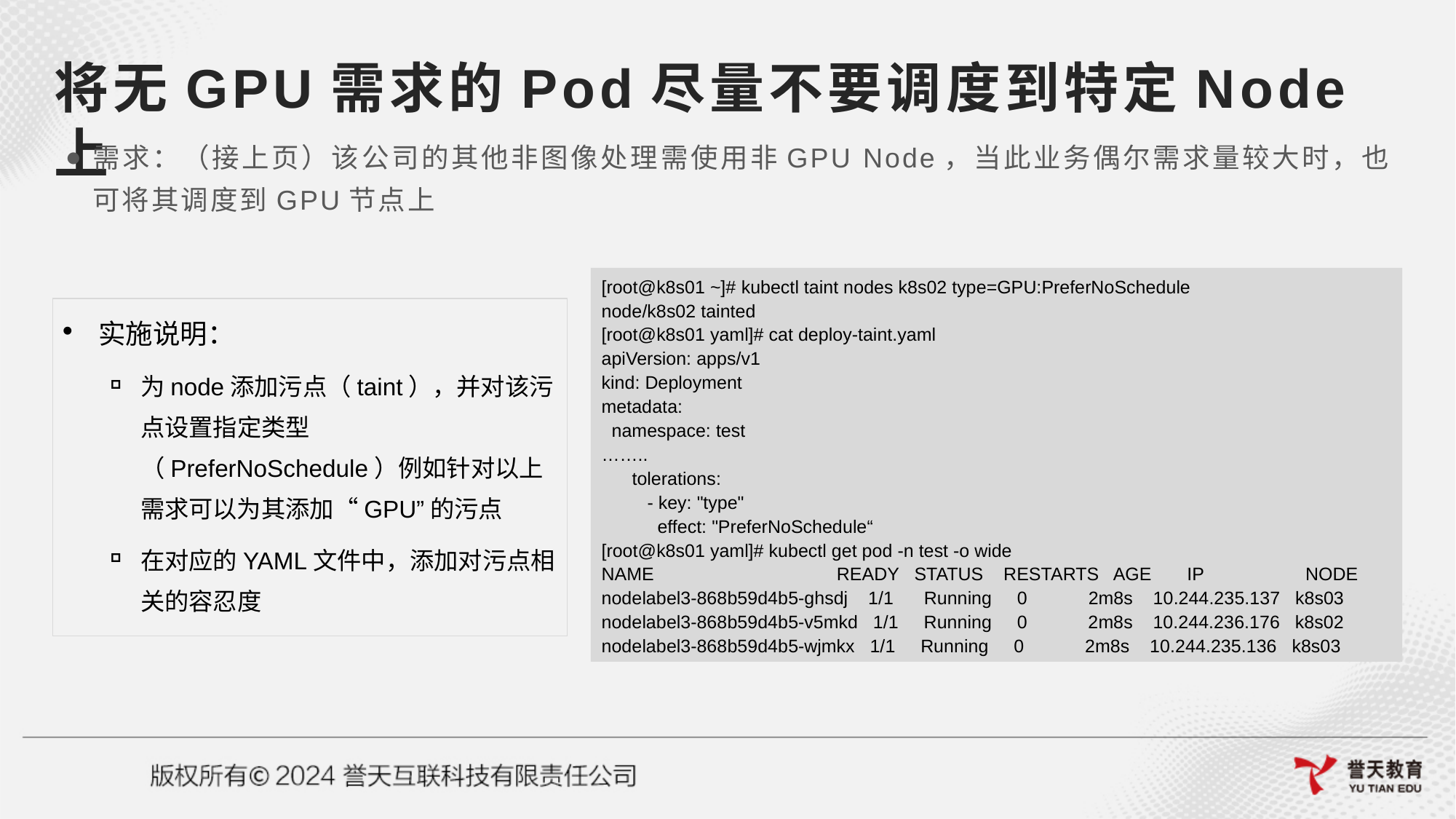

# 将无GPU需求的Pod尽量不要调度到特定Node上
需求：（接上页）该公司的其他非图像处理需使用非GPU Node，当此业务偶尔需求量较大时，也可将其调度到GPU节点上
[root@k8s01 ~]# kubectl taint nodes k8s02 type=GPU:PreferNoSchedule
node/k8s02 tainted
[root@k8s01 yaml]# cat deploy-taint.yaml
apiVersion: apps/v1
kind: Deployment
metadata:
  namespace: test
……..
      tolerations:
         - key: "type"
           effect: "PreferNoSchedule“
[root@k8s01 yaml]# kubectl get pod -n test -o wide
NAME                                    READY   STATUS    RESTARTS   AGE       IP                    NODE
nodelabel3-868b59d4b5-ghsdj    1/1      Running     0            2m8s    10.244.235.137   k8s03   nodelabel3-868b59d4b5-v5mkd   1/1     Running     0            2m8s    10.244.236.176   k8s02   nodelabel3-868b59d4b5-wjmkx   1/1     Running     0            2m8s    10.244.235.136   k8s03
实施说明：
为node添加污点（taint），并对该污点设置指定类型（PreferNoSchedule）例如针对以上需求可以为其添加“GPU”的污点
在对应的YAML文件中，添加对污点相关的容忍度